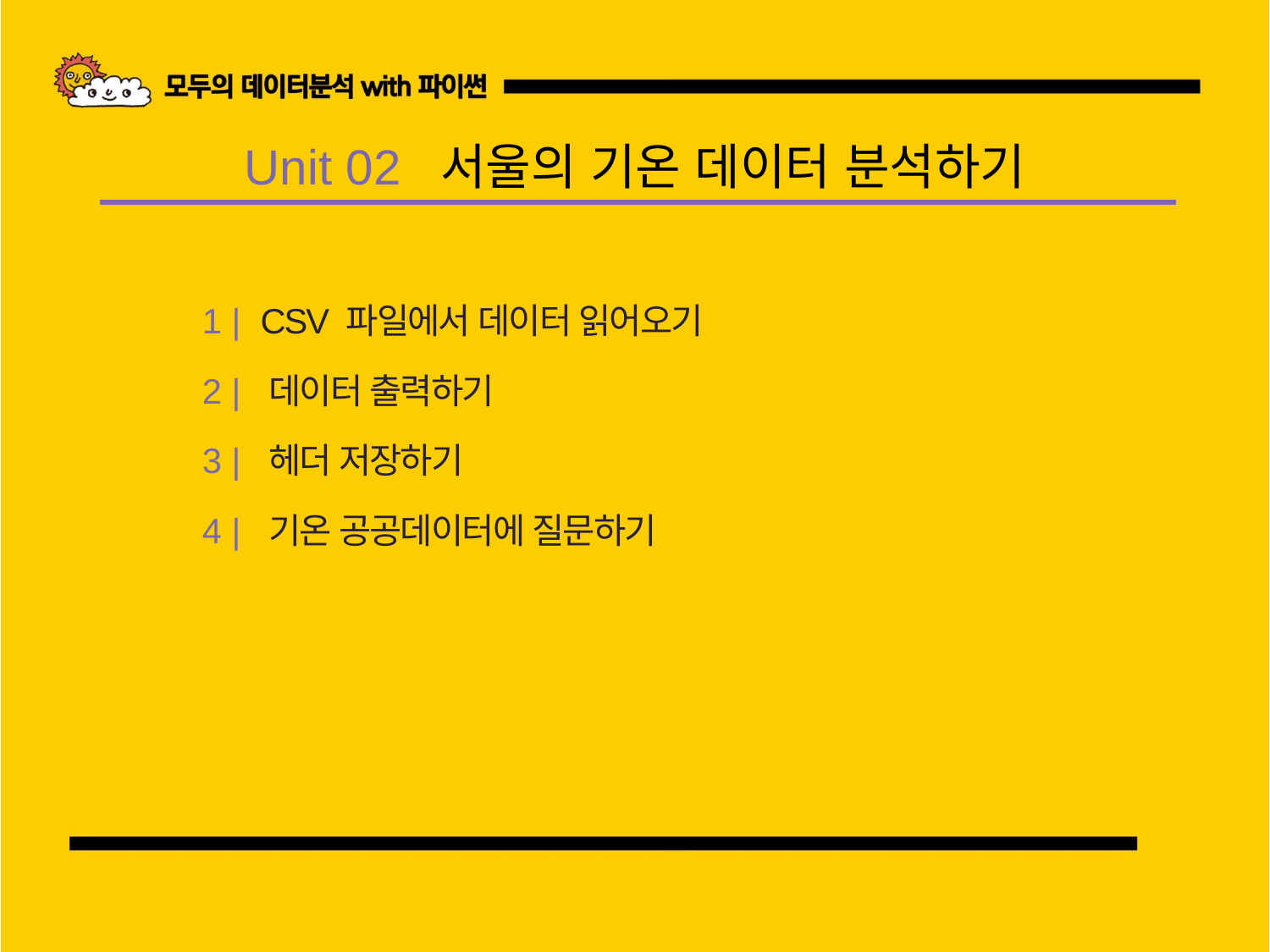

Unit 02  서울의 기온 데이터 분석하기
1 |  CSV 파일에서 데이터 읽어오기
2 |  데이터 출력하기
3 |  헤더 저장하기
4 |  기온 공공데이터에 질문하기